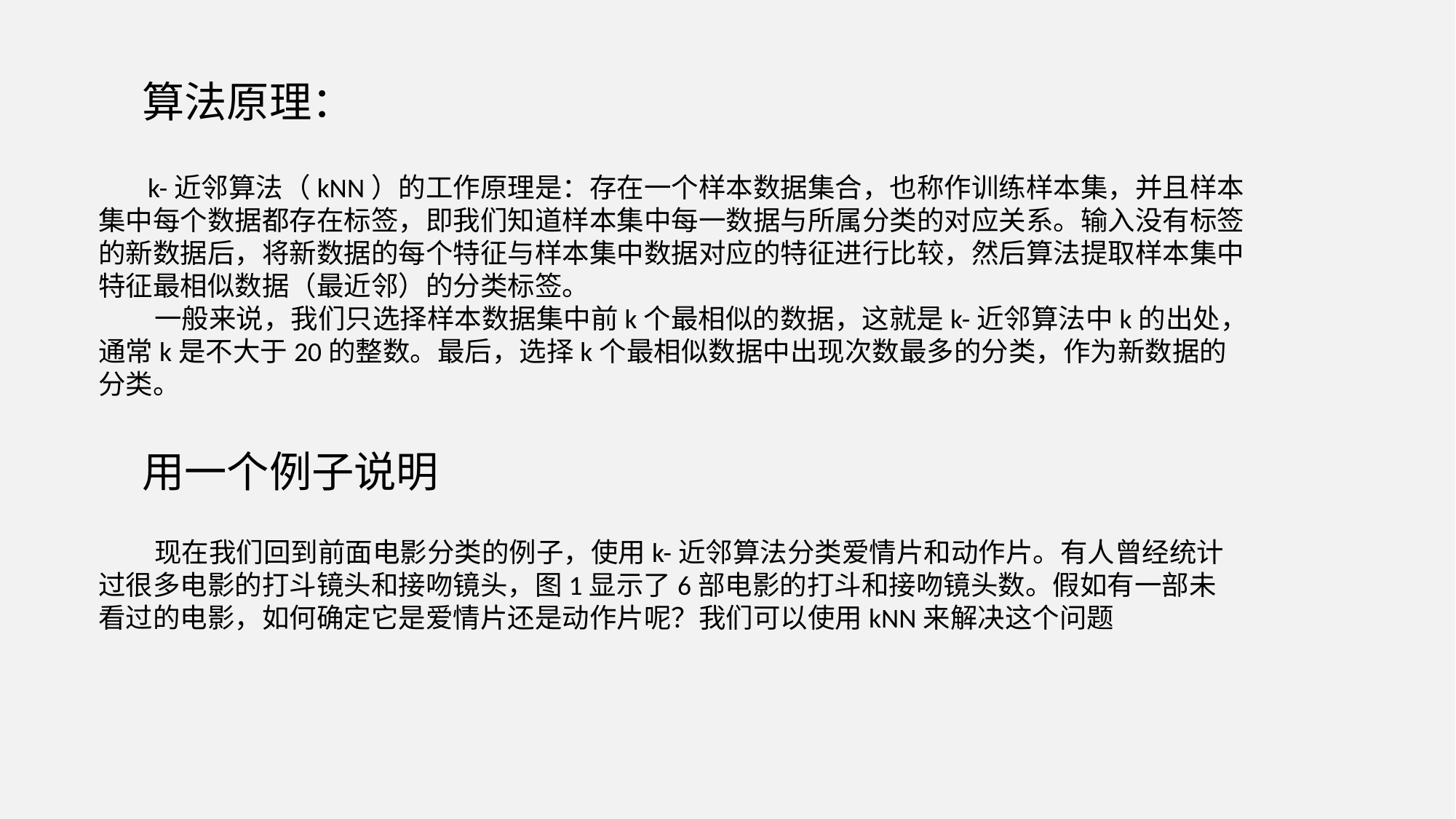

算法原理：
        k-近邻算法（kNN）的工作原理是：存在一个样本数据集合，也称作训练样本集，并且样本集中每个数据都存在标签，即我们知道样本集中每一数据与所属分类的对应关系。输入没有标签的新数据后，将新数据的每个特征与样本集中数据对应的特征进行比较，然后算法提取样本集中特征最相似数据（最近邻）的分类标签。
        一般来说，我们只选择样本数据集中前k个最相似的数据，这就是k-近邻算法中k的出处，通常k是不大于20的整数。最后，选择k个最相似数据中出现次数最多的分类，作为新数据的分类。
用一个例子说明
        现在我们回到前面电影分类的例子，使用k-近邻算法分类爱情片和动作片。有人曾经统计过很多电影的打斗镜头和接吻镜头，图1显示了6部电影的打斗和接吻镜头数。假如有一部未看过的电影，如何确定它是爱情片还是动作片呢？我们可以使用kNN来解决这个问题